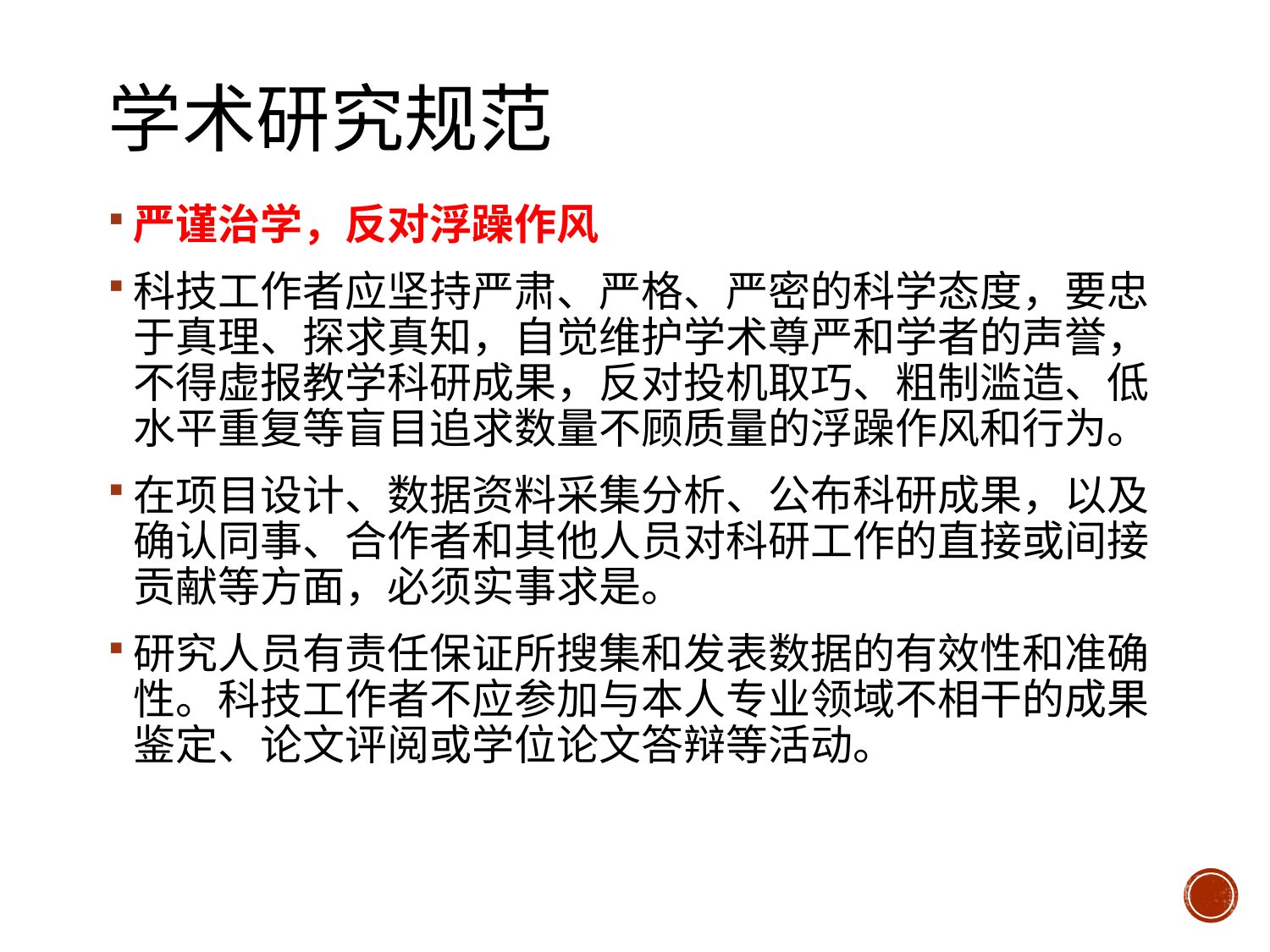

# 学术研究规范
严谨治学，反对浮躁作风
科技工作者应坚持严肃、严格、严密的科学态度，要忠于真理、探求真知，自觉维护学术尊严和学者的声誉，不得虚报教学科研成果，反对投机取巧、粗制滥造、低水平重复等盲目追求数量不顾质量的浮躁作风和行为。
在项目设计、数据资料采集分析、公布科研成果，以及确认同事、合作者和其他人员对科研工作的直接或间接贡献等方面，必须实事求是。
研究人员有责任保证所搜集和发表数据的有效性和准确性。科技工作者不应参加与本人专业领域不相干的成果鉴定、论文评阅或学位论文答辩等活动。